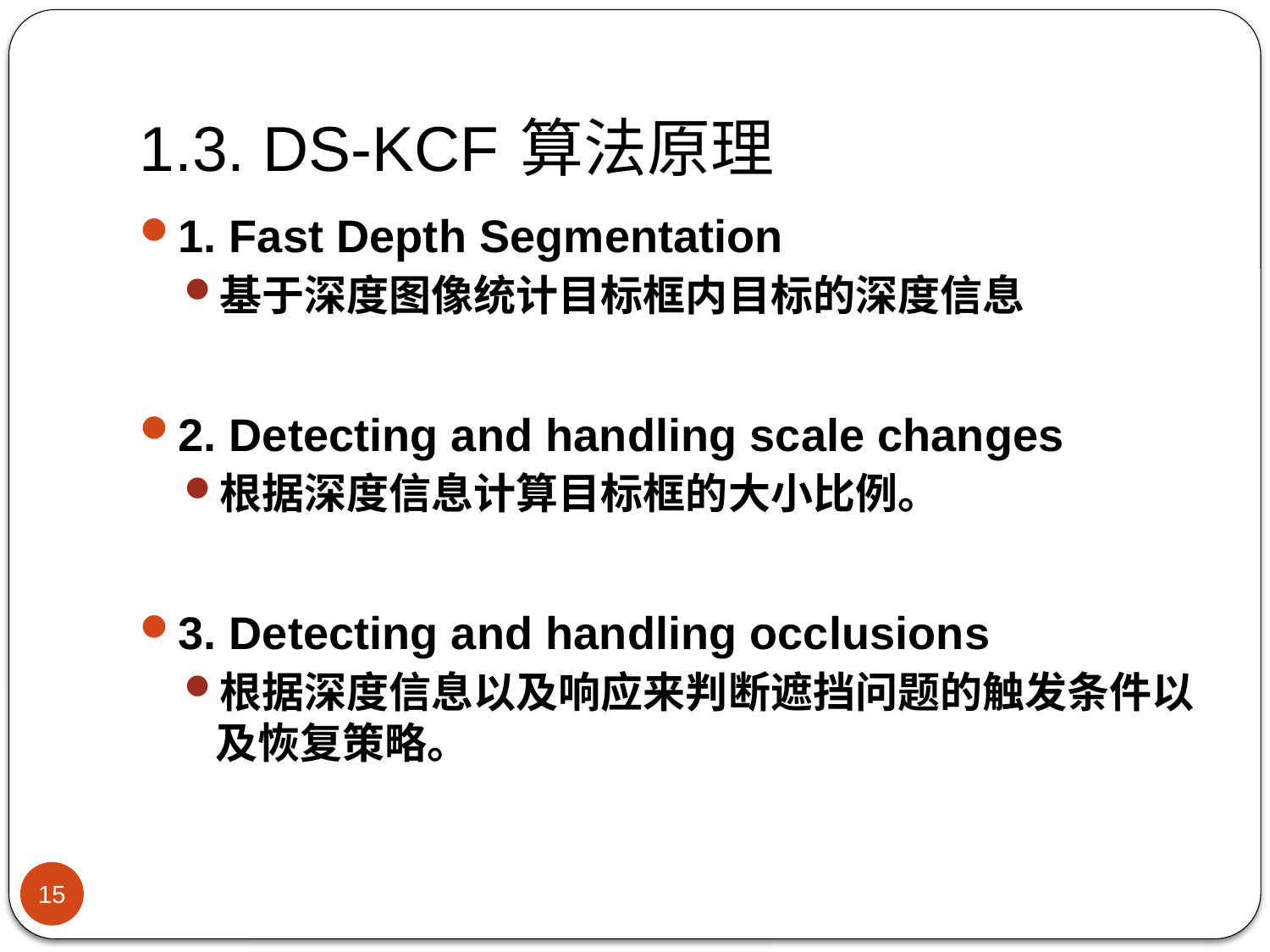

# 1.3. DS-KCF	算法原理
1. Fast Depth Segmentation
基于深度图像统计目标框内目标的深度信息

2. Detecting and handling scale changes
根据深度信息计算目标框的大小比例。

3. Detecting and handling occlusions
根据深度信息以及响应来判断遮挡问题的触发条件以及恢复策略。

15